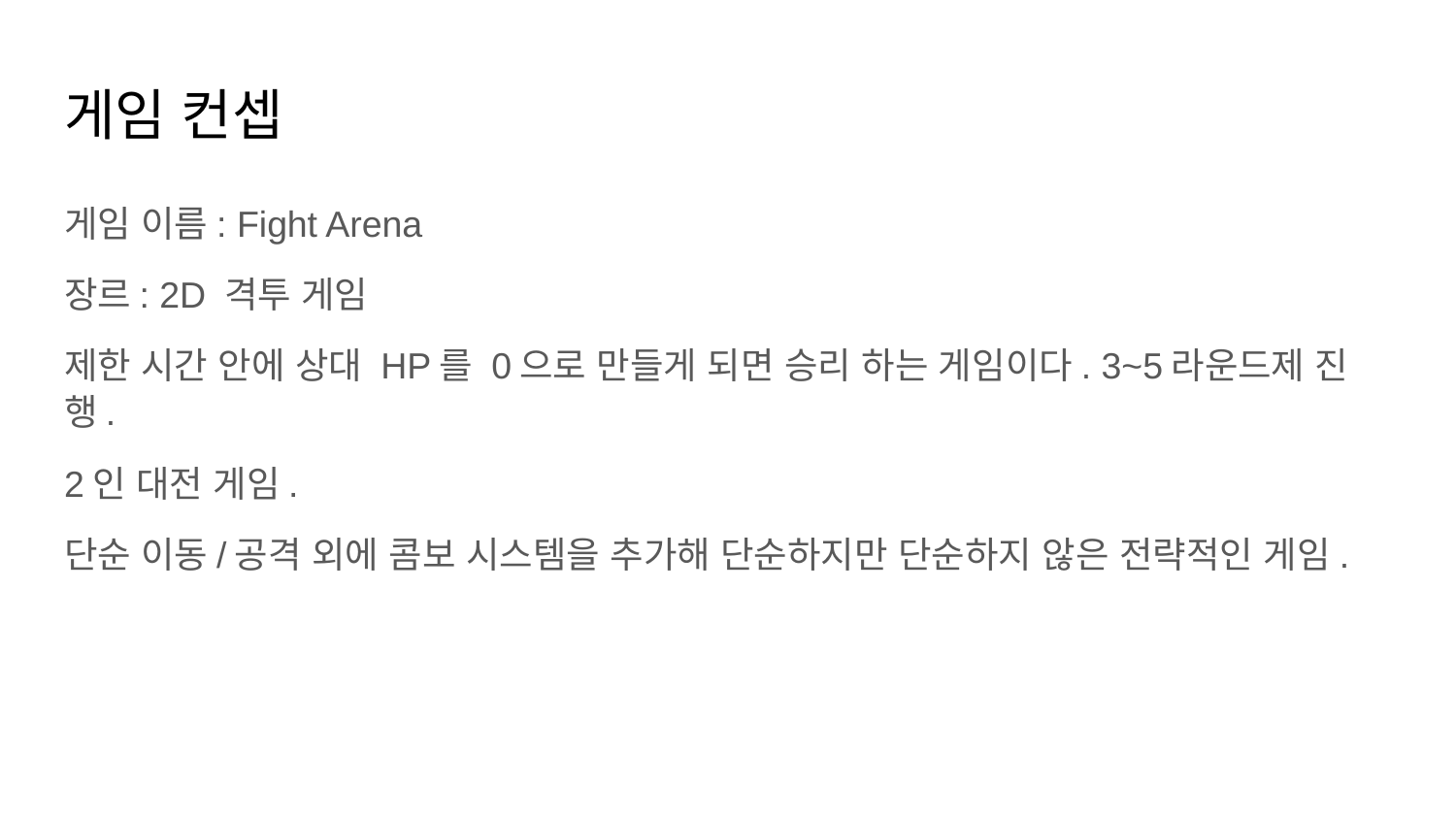

# 게임 컨셉
게임 이름: Fight Arena
장르: 2D 격투 게임
제한 시간 안에 상대 HP를 0으로 만들게 되면 승리 하는 게임이다. 3~5라운드제 진행.
2인 대전 게임.
단순 이동/공격 외에 콤보 시스템을 추가해 단순하지만 단순하지 않은 전략적인 게임.